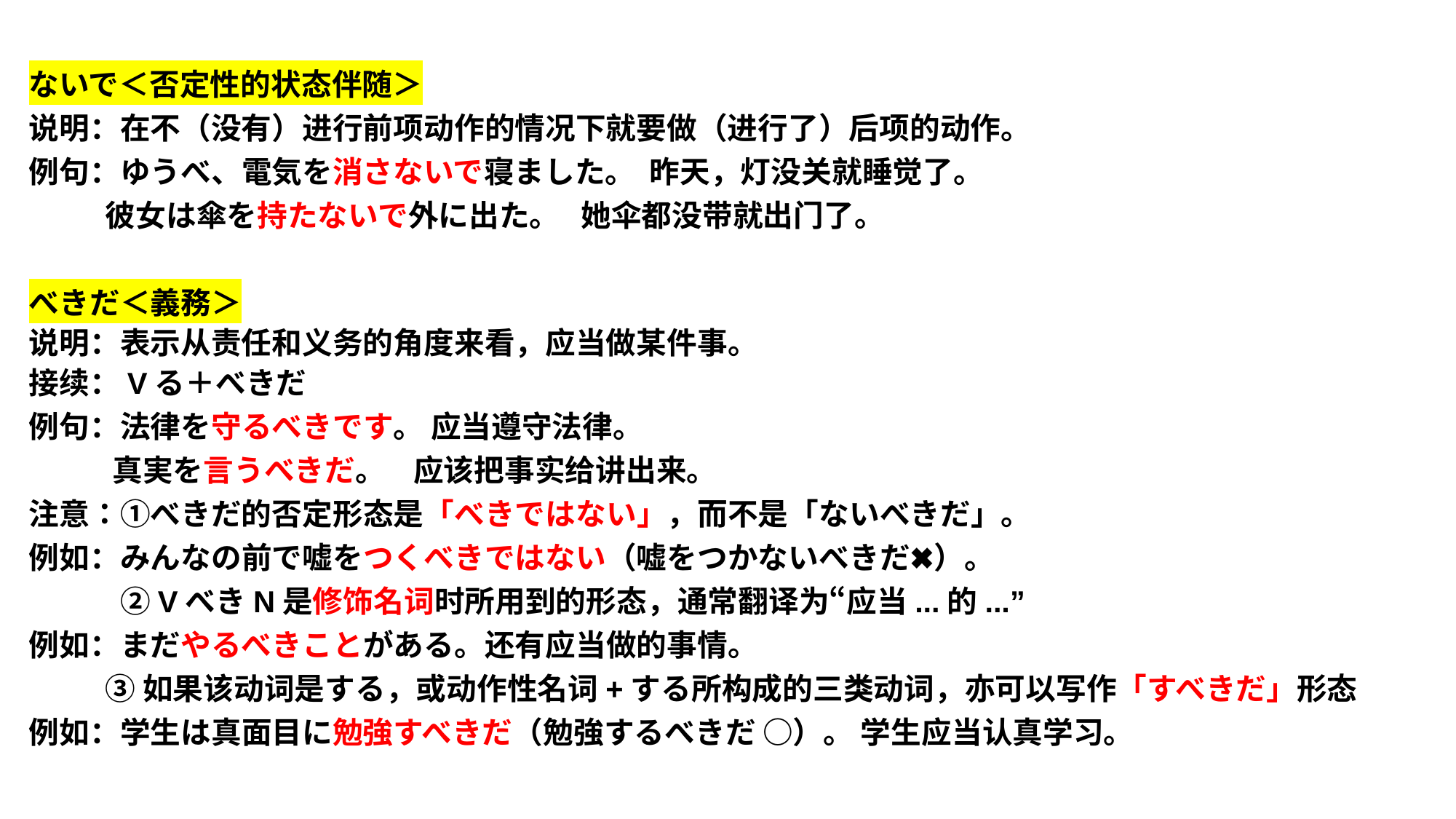

ないで＜否定性的状态伴随＞
说明：在不（没有）进行前项动作的情况下就要做（进行了）后项的动作。
例句：ゆうべ、電気を消さないで寝ました。  昨天，灯没关就睡觉了。
          彼女は傘を持たないで外に出た。   她伞都没带就出门了。

べきだ＜義務＞
说明：表示从责任和义务的角度来看，应当做某件事。
接续：Vる＋べきだ
例句：法律を守るべきです。 应当遵守法律。
           真実を言うべきだ。    应该把事实给讲出来。
注意：①べきだ的否定形态是「べきではない」，而不是「ないべきだ」。
例如：みんなの前で嘘をつくべきではない（嘘をつかないべきだ✖）。
　　　②VべきN是修饰名词时所用到的形态，通常翻译为“应当...的...”
例如：まだやるべきことがある。还有应当做的事情。
           ③如果该动词是する，或动作性名词+する所构成的三类动词，亦可以写作「すべきだ」形态
例如：学生は真面目に勉強すべきだ（勉強するべきだ ○）。 学生应当认真学习。